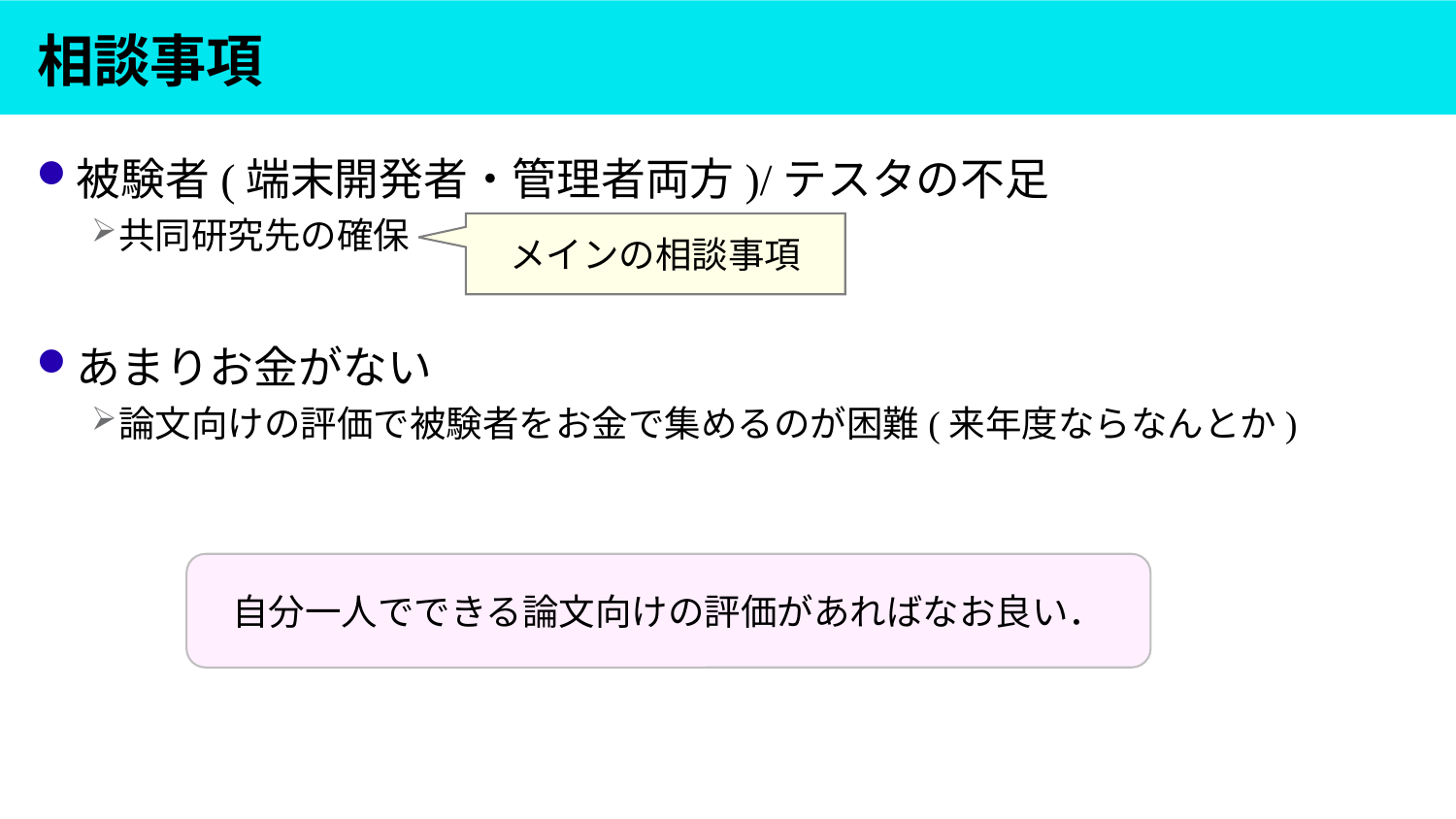

# 相談事項
被験者(端末開発者・管理者両方)/テスタの不足
共同研究先の確保

あまりお金がない
論文向けの評価で被験者をお金で集めるのが困難(来年度ならなんとか)
メインの相談事項
自分一人でできる論文向けの評価があればなお良い．